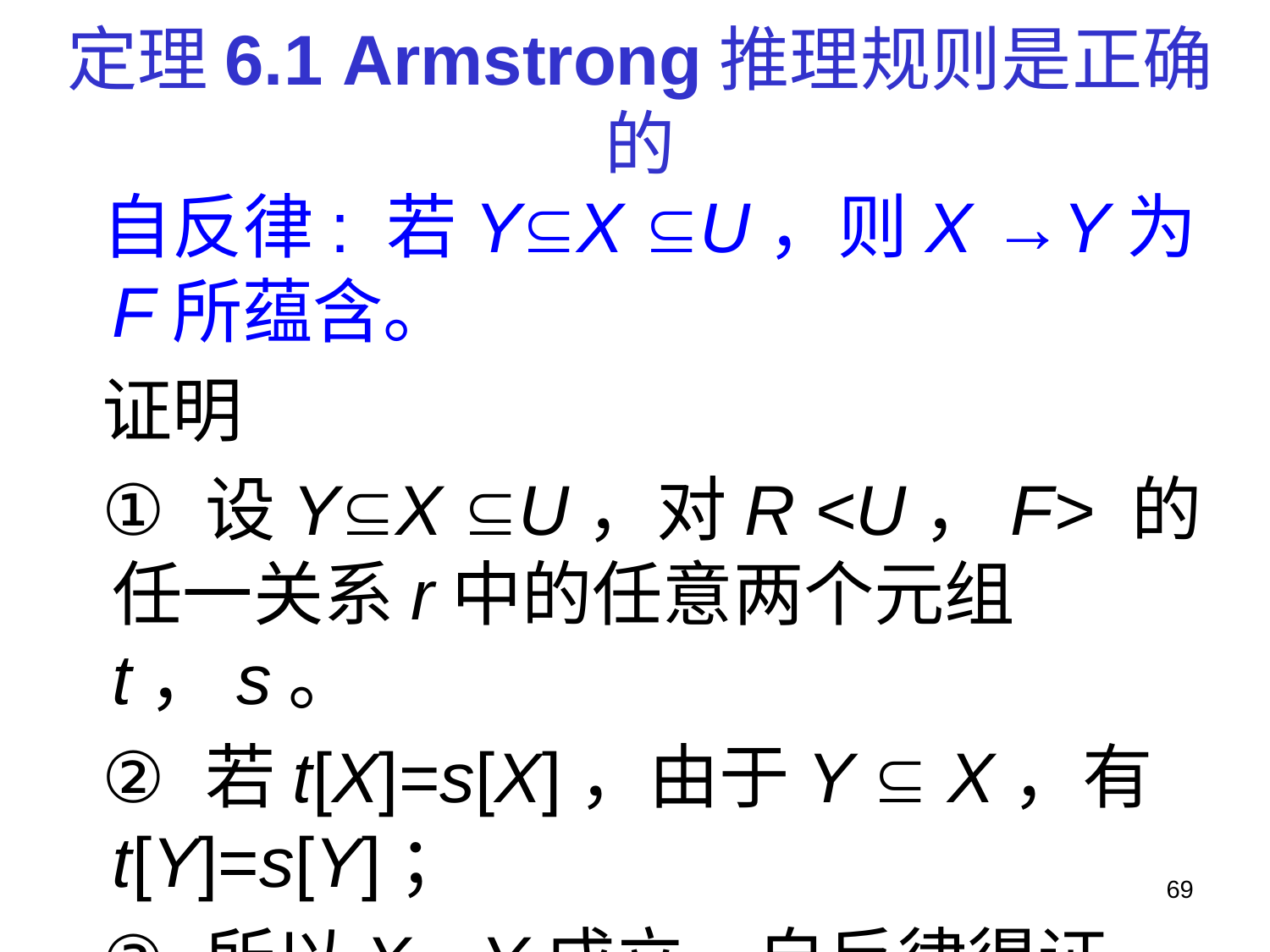

# 定理6.1 Armstrong推理规则是正确的
自反律: 若Y⊆X ⊆U，则X →Y为F所蕴含。
证明
 设Y⊆X ⊆U，对R <U，F> 的任一关系r中的任意两个元组t，s。
 若t[X]=s[X]，由于Y ⊆ X，有t[Y]=s[Y]；
 所以X→Y成立，自反律得证。
69